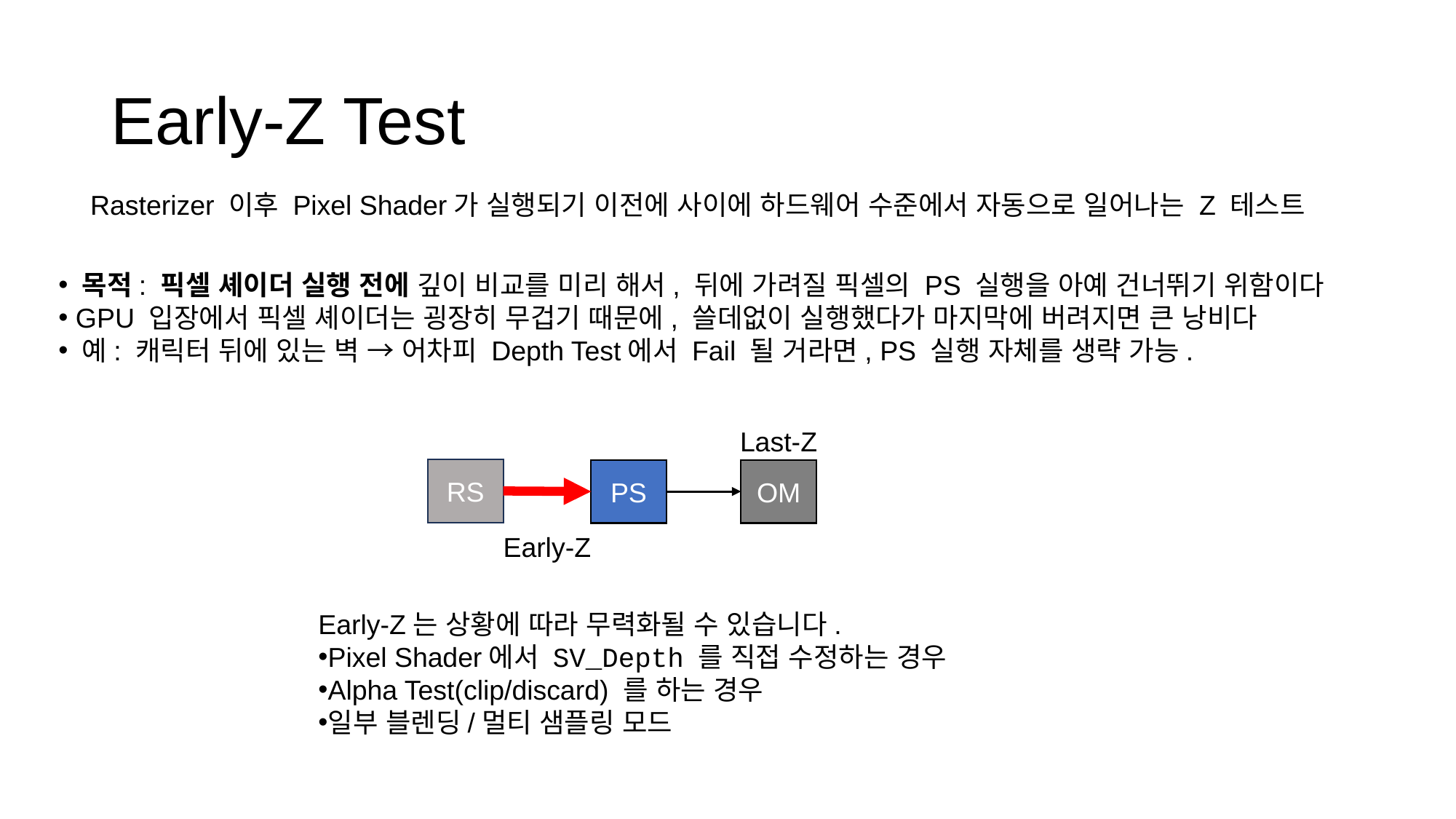

# Early-Z Test
Rasterizer 이후 Pixel Shader가 실행되기 이전에 사이에 하드웨어 수준에서 자동으로 일어나는 Z 테스트

 목적: 픽셀 셰이더 실행 전에 깊이 비교를 미리 해서, 뒤에 가려질 픽셀의 PS 실행을 아예 건너뛰기 위함이다
 GPU 입장에서 픽셀 셰이더는 굉장히 무겁기 때문에, 쓸데없이 실행했다가 마지막에 버려지면 큰 낭비다
 예: 캐릭터 뒤에 있는 벽 → 어차피 Depth Test에서 Fail 될 거라면, PS 실행 자체를 생략 가능.
Last-Z
RS
PS
OM
Early-Z
Early-Z는 상황에 따라 무력화될 수 있습니다.
Pixel Shader에서 SV_Depth 를 직접 수정하는 경우
Alpha Test(clip/discard) 를 하는 경우
일부 블렌딩/멀티 샘플링 모드